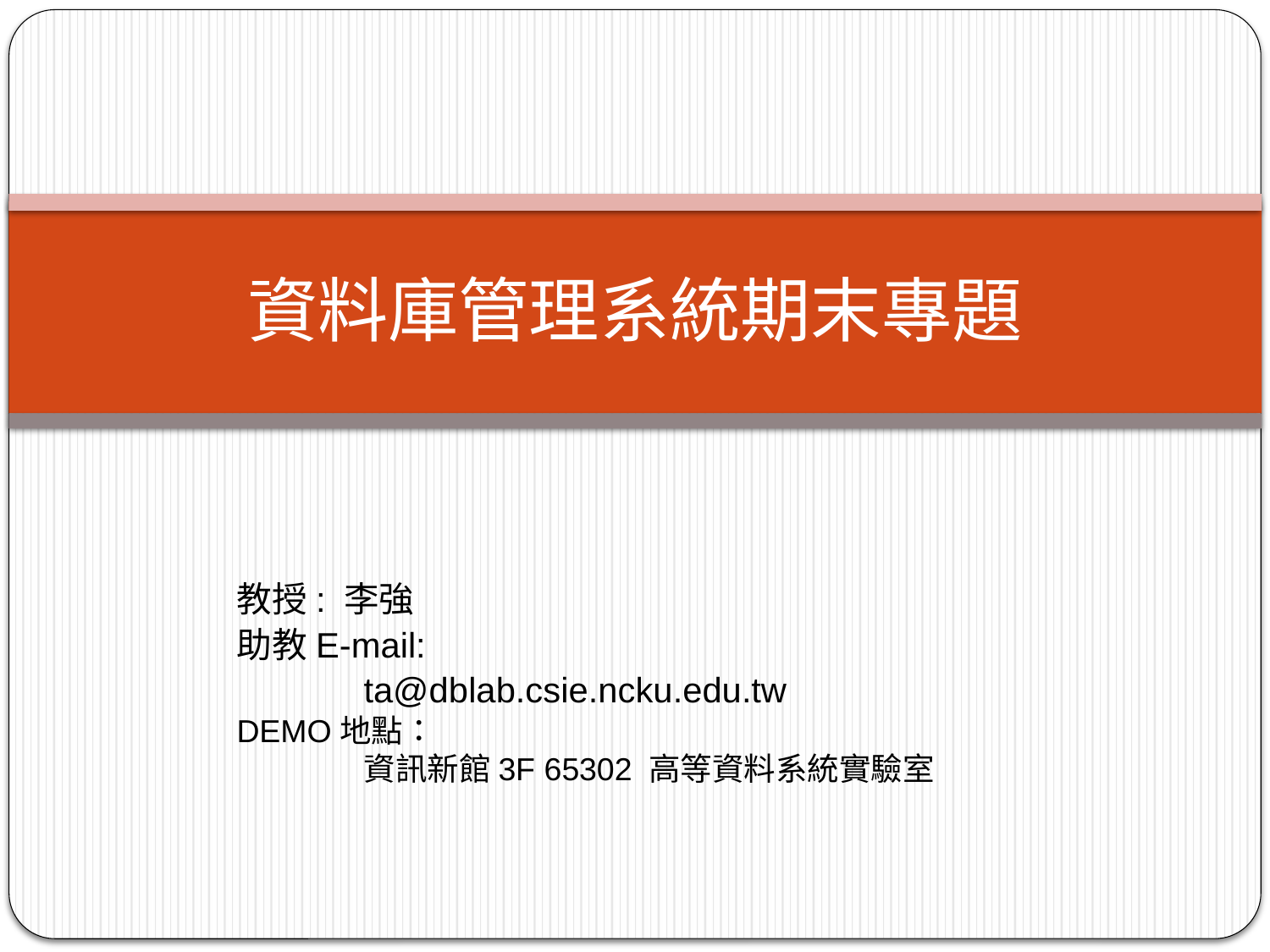

# 資料庫管理系統期末專題
教授: 李強
助教E-mail:
	ta@dblab.csie.ncku.edu.tw
DEMO地點：
	資訊新館3F 65302 高等資料系統實驗室